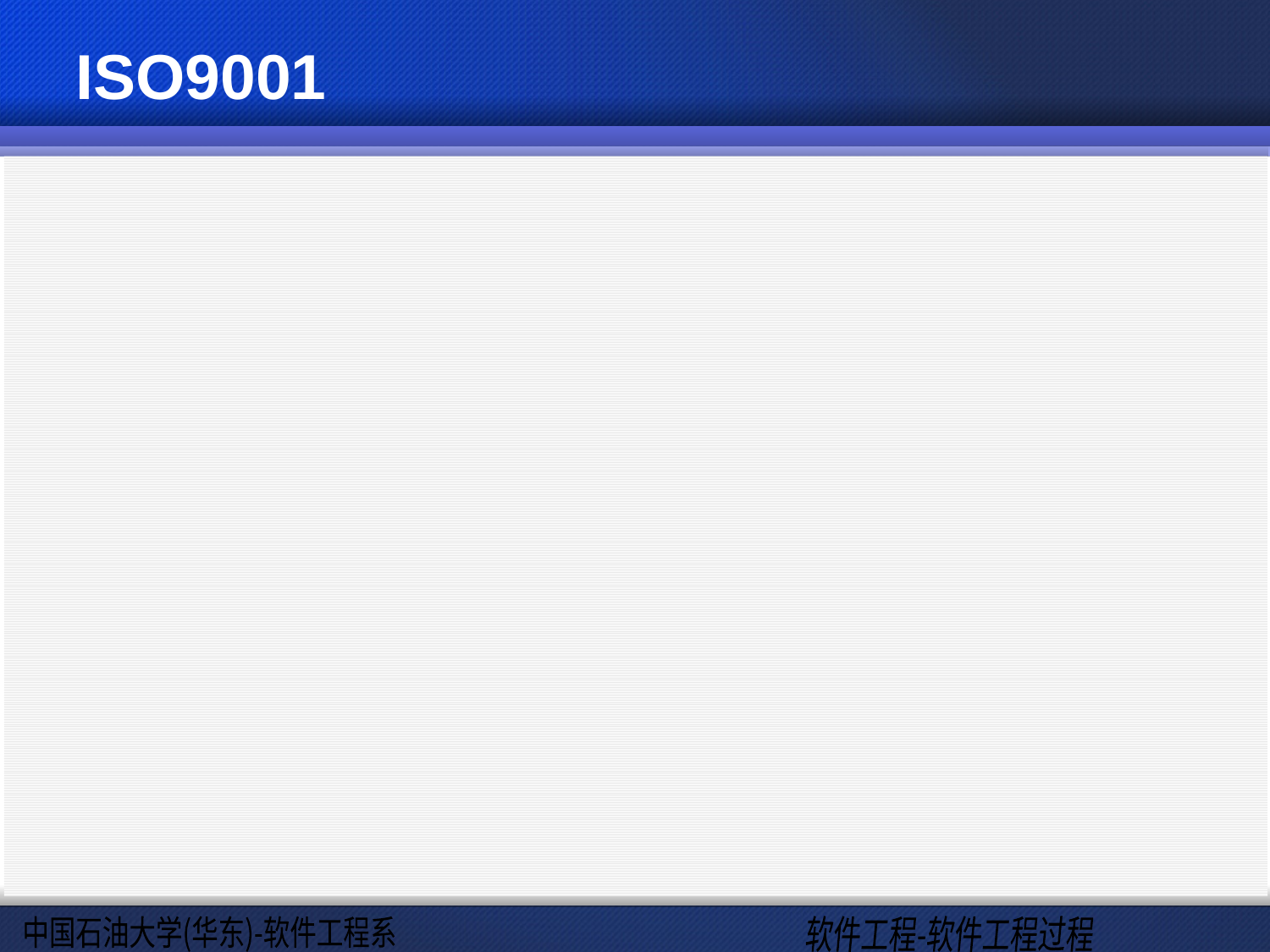

# ISO9001
ISO9000其实是一族国际标准，其中ISO9001是关于产品质量保证的标准，ISO9000-3是关于软件产品质量管理的指南 ；
管理职责，质量体系，合同评审，设计控制，文件和资料控制，采购，顾客提供产品的控制，产品标识和可追溯性，过程控制，检验、测量和试验设备的控制，检验和试验状态，不合格品的控制，纠正和预防措施，搬运、储存、包装、防护和交付，质量记录的控制，内部质量审核，培训，服务和统计技术